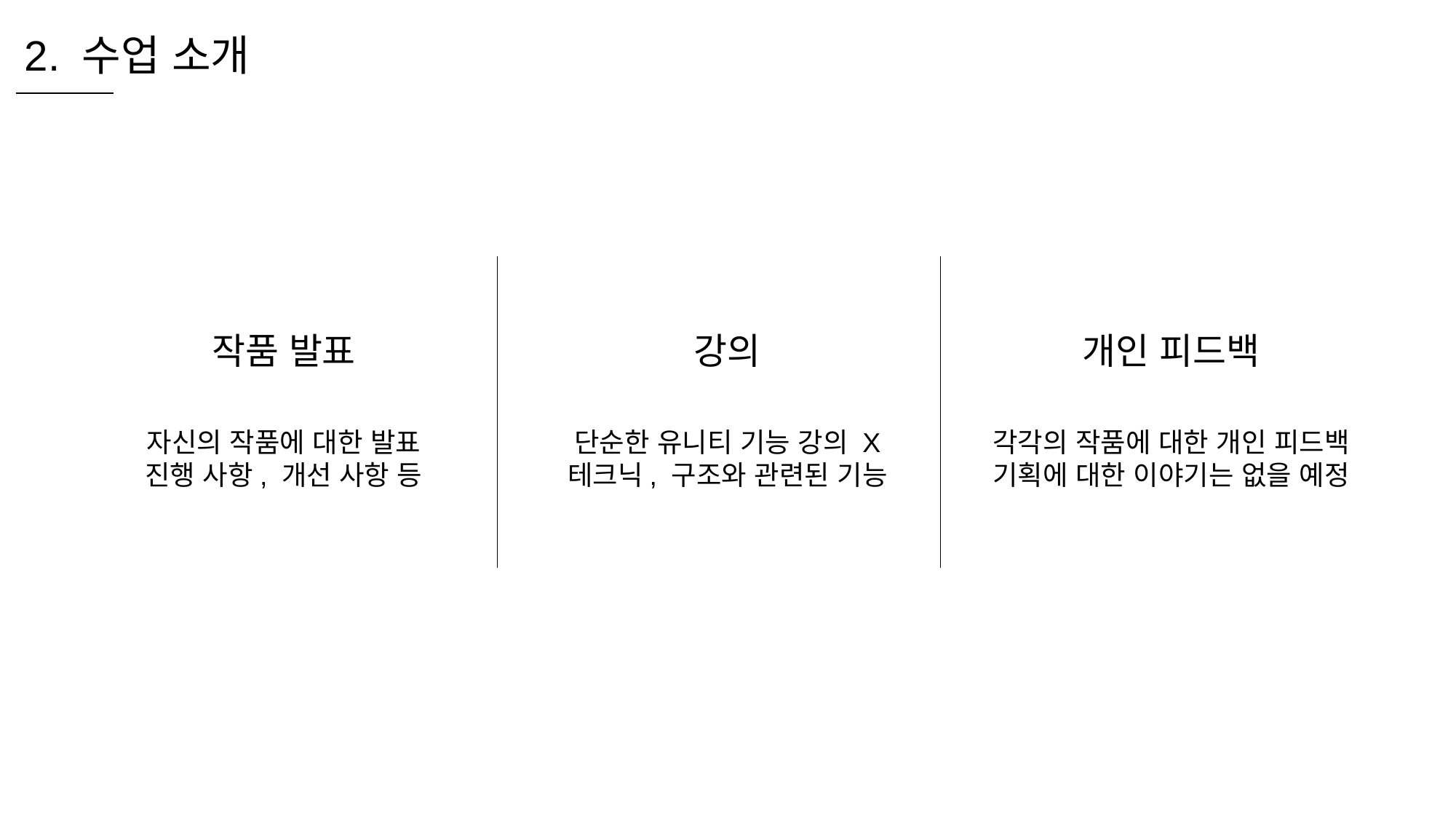

2. 수업 소개
작품 발표
자신의 작품에 대한 발표
진행 사항, 개선 사항 등
강의
단순한 유니티 기능 강의 X
테크닉, 구조와 관련된 기능
개인 피드백
각각의 작품에 대한 개인 피드백
기획에 대한 이야기는 없을 예정